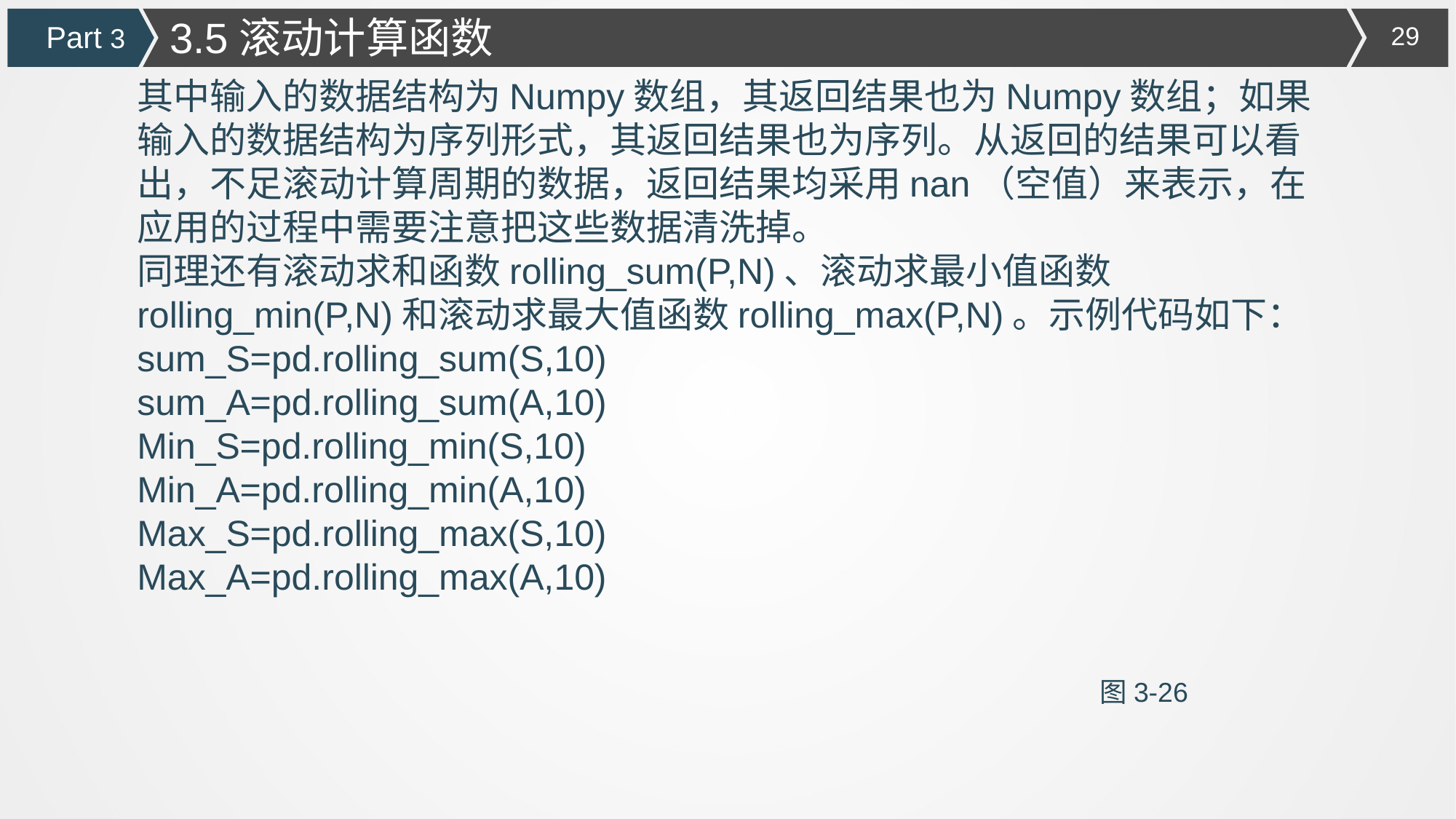

3.5滚动计算函数
Part 3
其中输入的数据结构为Numpy数组，其返回结果也为Numpy数组；如果输入的数据结构为序列形式，其返回结果也为序列。从返回的结果可以看出，不足滚动计算周期的数据，返回结果均采用nan（空值）来表示，在应用的过程中需要注意把这些数据清洗掉。
同理还有滚动求和函数rolling_sum(P,N)、滚动求最小值函数rolling_min(P,N)和滚动求最大值函数rolling_max(P,N)。示例代码如下：
sum_S=pd.rolling_sum(S,10)
sum_A=pd.rolling_sum(A,10)
Min_S=pd.rolling_min(S,10)
Min_A=pd.rolling_min(A,10)
Max_S=pd.rolling_max(S,10)
Max_A=pd.rolling_max(A,10)
图3-26